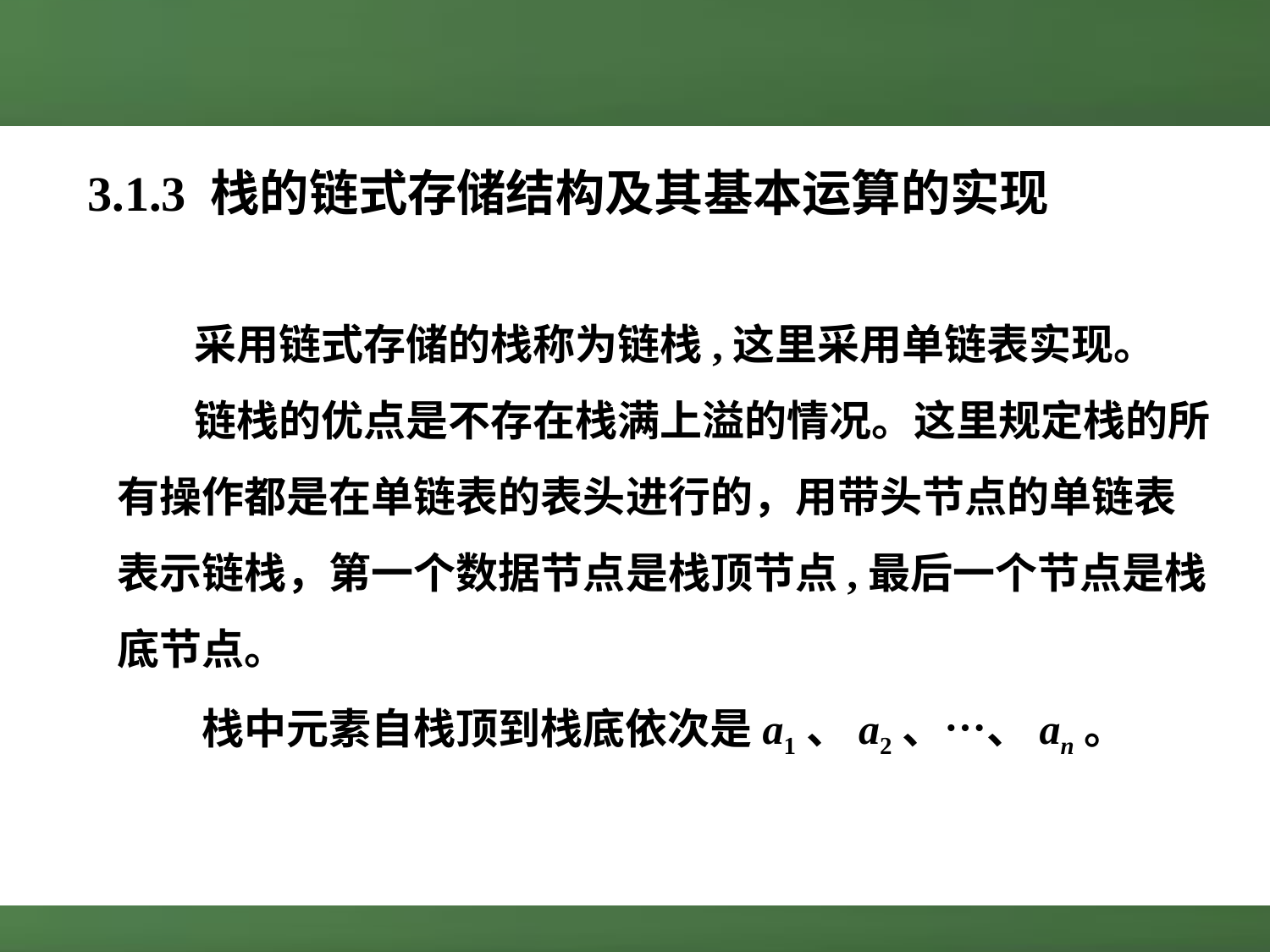

3.1.3 栈的链式存储结构及其基本运算的实现
       采用链式存储的栈称为链栈,这里采用单链表实现。
       链栈的优点是不存在栈满上溢的情况。这里规定栈的所有操作都是在单链表的表头进行的，用带头节点的单链表表示链栈，第一个数据节点是栈顶节点,最后一个节点是栈底节点。
　　栈中元素自栈顶到栈底依次是a1、a2、…、an。